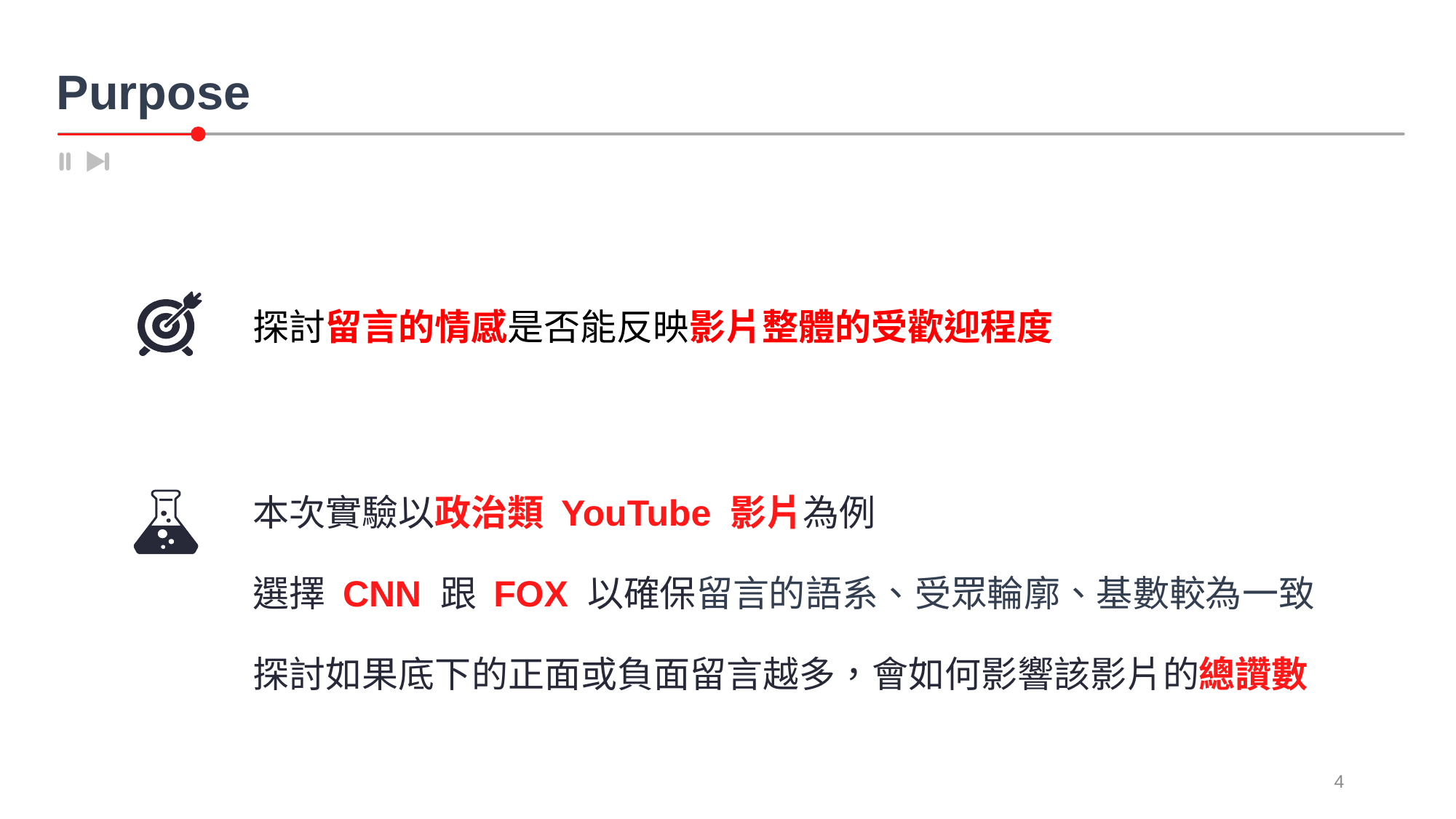

Purpose

探討留言的情感是否能反映影片整體的受歡迎程度
本次實驗以政治類 YouTube 影片為例
選擇 CNN 跟 FOX 以確保留言的語系、受眾輪廓、基數較為一致
探討如果底下的正面或負面留言越多，會如何影響該影片的總讚數

4